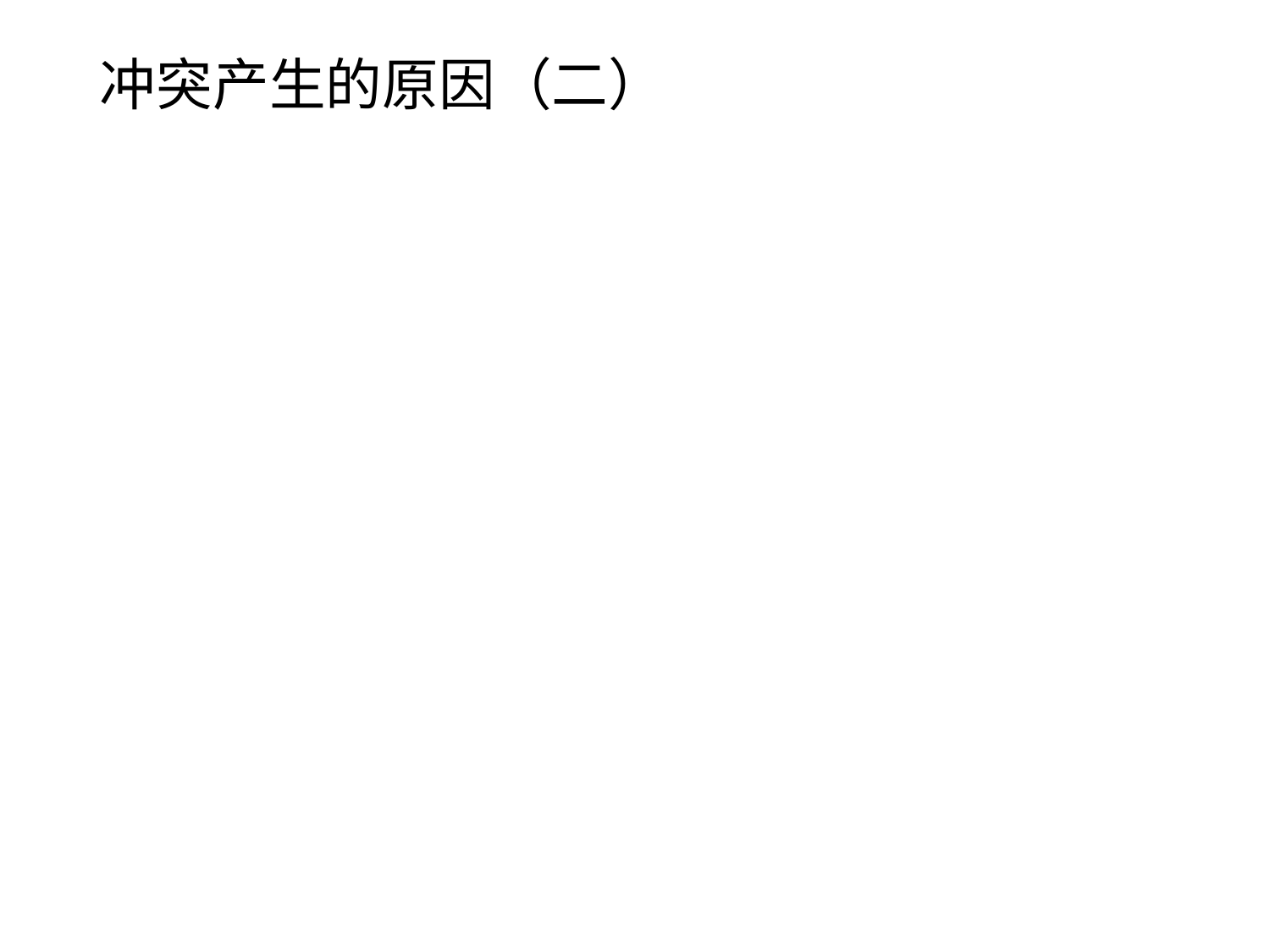

# 冲突产生的原因（二）
产生原因
　　　当团队协同工作的时候，多位团队成员同时操作一个文件。团队成员A操作完成后，将该文件提交到SVN上。此时，其他团队成员的本地文件与SVN上的文件版本不一致。当团队成员B操作完成并对文件进行提交操作时，就会产生冲突。